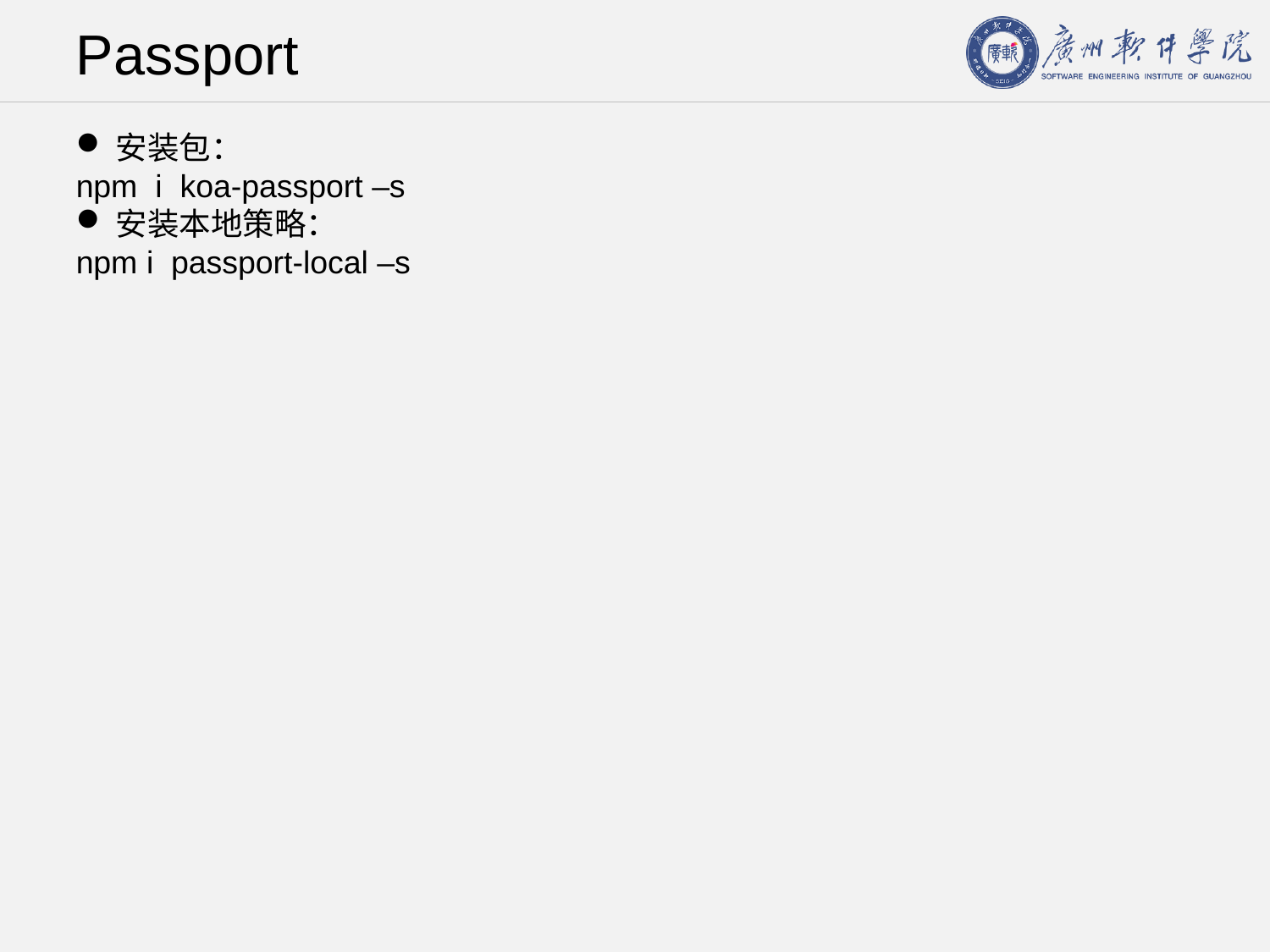

# Passport
安装包：
npm  i  koa-passport –s
安装本地策略：
npm i  passport-local –s